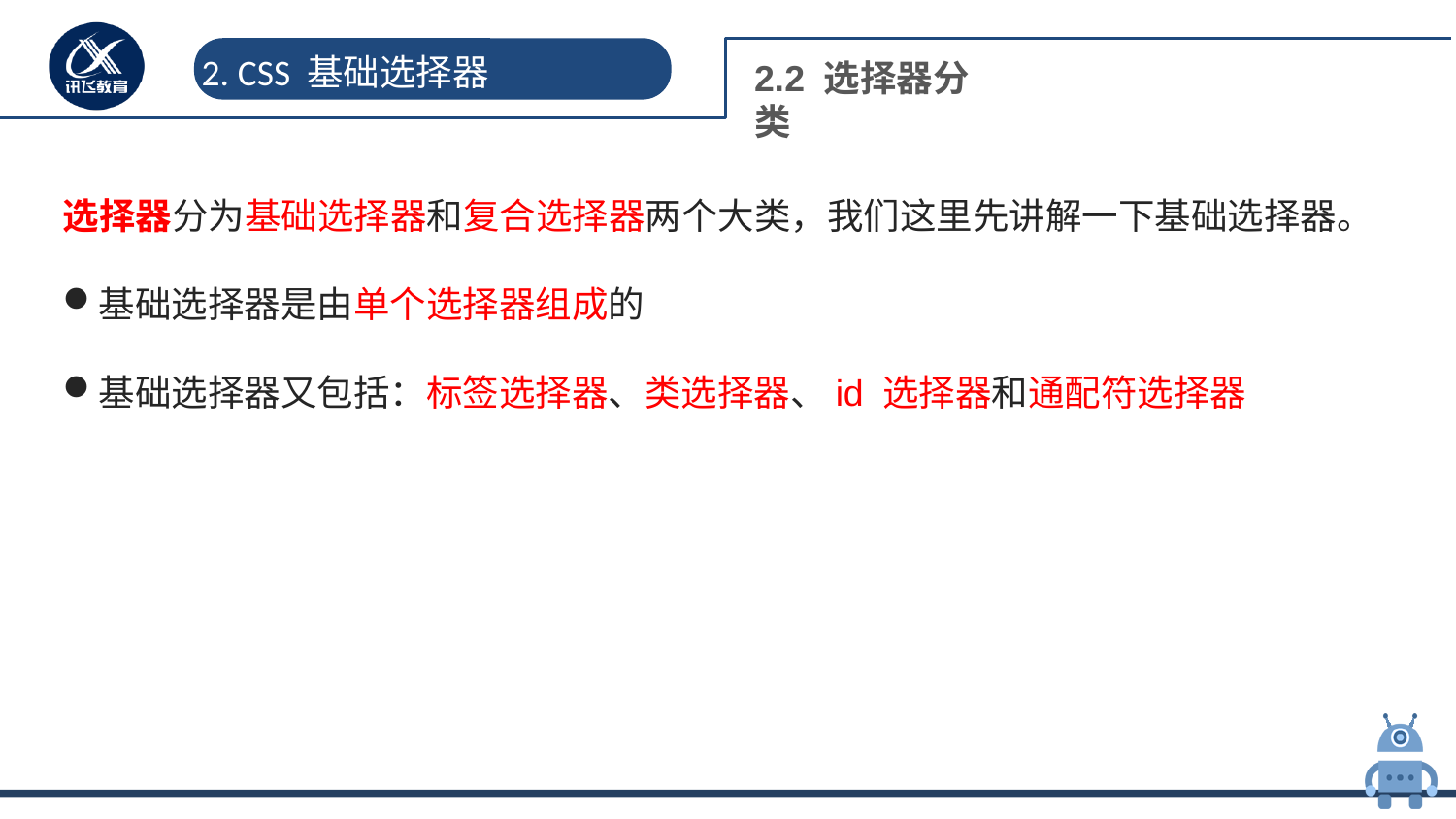

2. CSS 基础选择器
2.2 选择器分类
选择器分为基础选择器和复合选择器两个大类，我们这里先讲解一下基础选择器。

基础选择器是由单个选择器组成的

基础选择器又包括：标签选择器、类选择器、id 选择器和通配符选择器